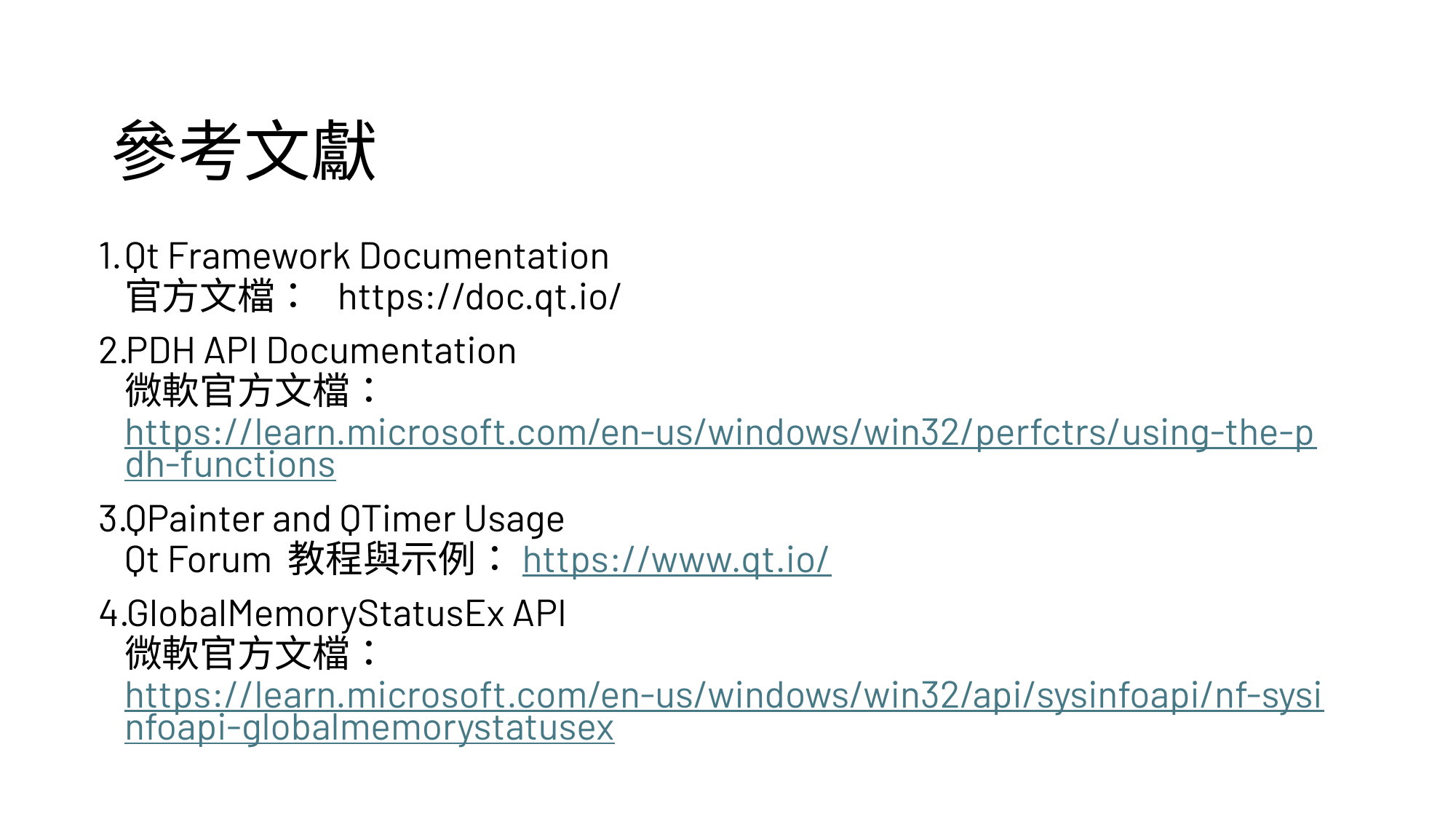

# 參考文獻

Qt Framework Documentation
官方文檔：  https://doc.qt.io/
PDH API Documentation
微軟官方文檔：https://learn.microsoft.com/en-us/windows/win32/perfctrs/using-the-pdh-functions
QPainter and QTimer Usage
Qt Forum 教程與示例：https://www.qt.io/
GlobalMemoryStatusEx API
微軟官方文檔：https://learn.microsoft.com/en-us/windows/win32/api/sysinfoapi/nf-sysinfoapi-globalmemorystatusex